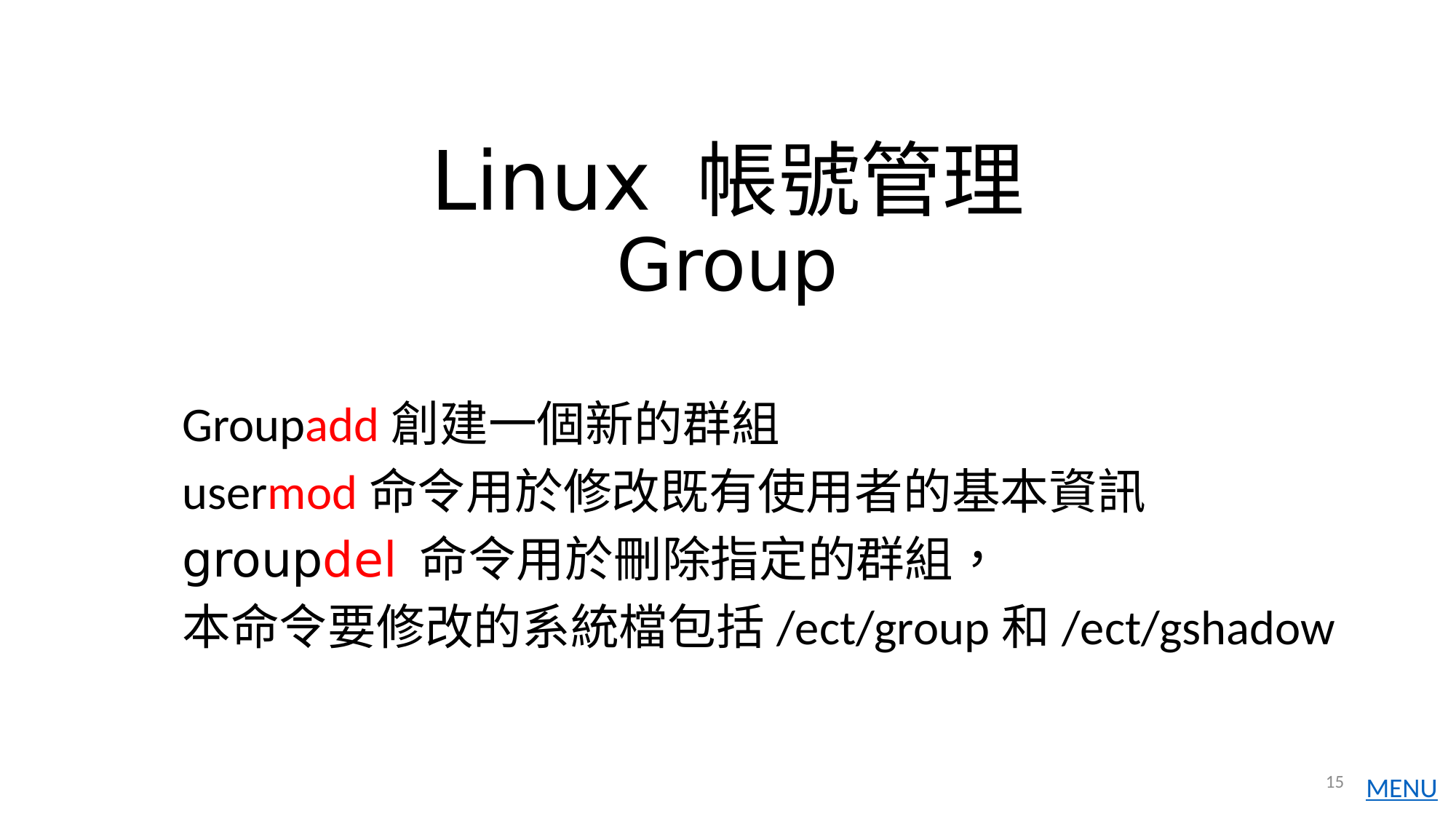

# Linux 帳號管理 Group
Groupadd創建一個新的群組
usermod命令用於修改既有使用者的基本資訊
groupdel 命令用於刪除指定的群組，
本命令要修改的系統檔包括/ect/group和/ect/gshadow

15